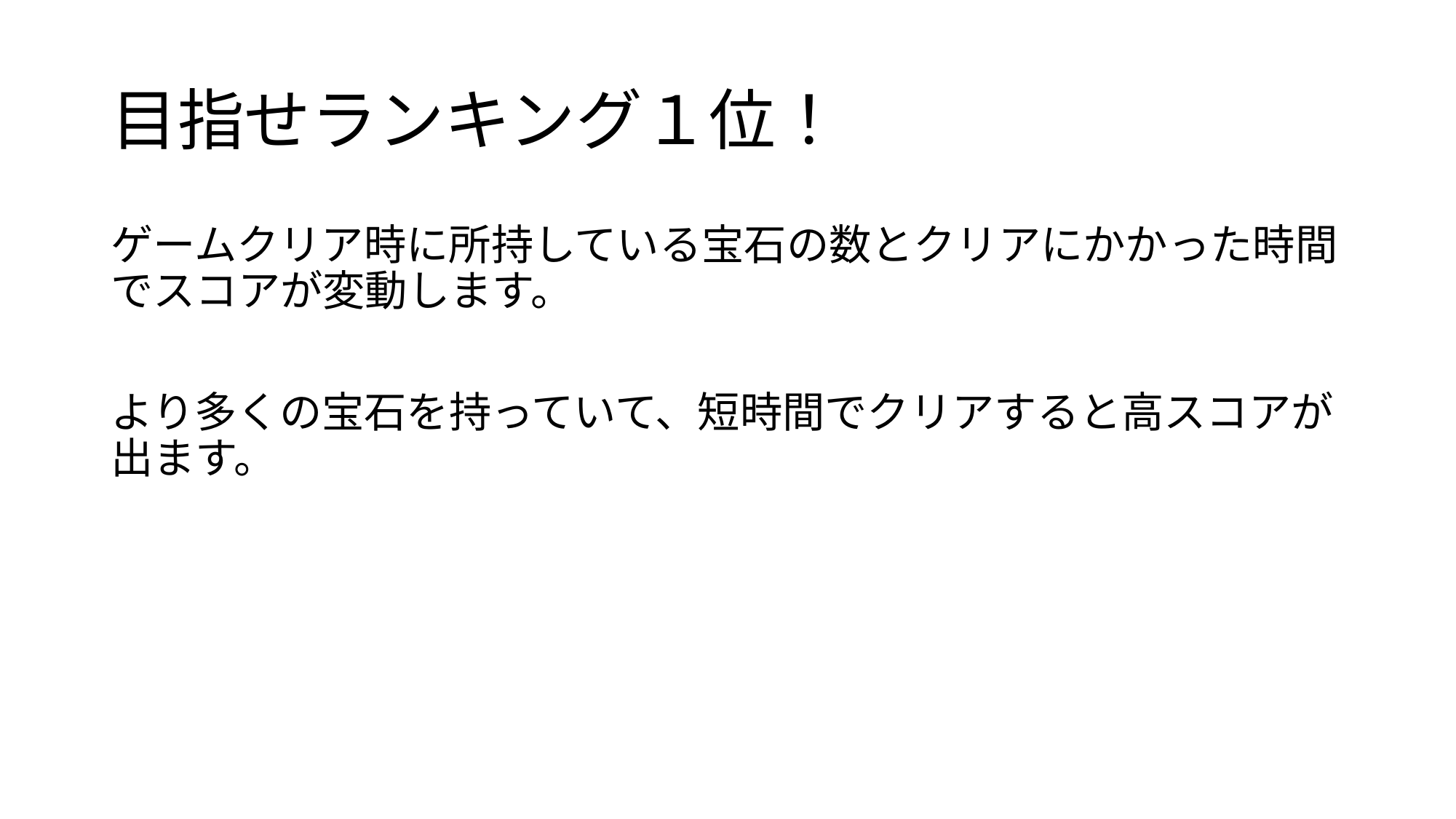

# 目指せランキング１位！
ゲームクリア時に所持している宝石の数とクリアにかかった時間でスコアが変動します。

より多くの宝石を持っていて、短時間でクリアすると高スコアが出ます。